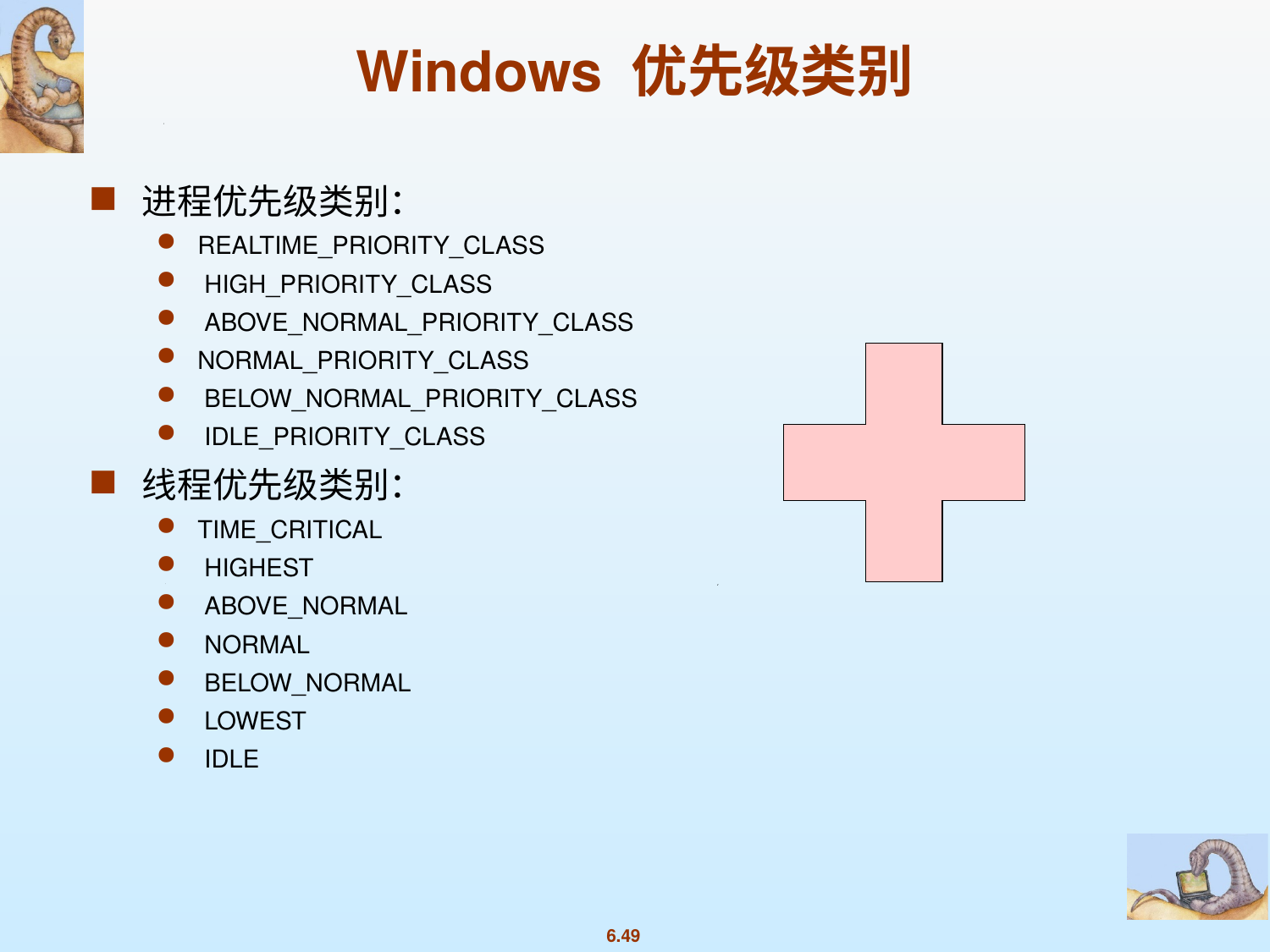

Windows 优先级类别
进程优先级类别：
REALTIME_PRIORITY_CLASS
 HIGH_PRIORITY_CLASS
 ABOVE_NORMAL_PRIORITY_CLASS
NORMAL_PRIORITY_CLASS
 BELOW_NORMAL_PRIORITY_CLASS
 IDLE_PRIORITY_CLASS
线程优先级类别：
TIME_CRITICAL
 HIGHEST
 ABOVE_NORMAL
 NORMAL
 BELOW_NORMAL
 LOWEST
 IDLE